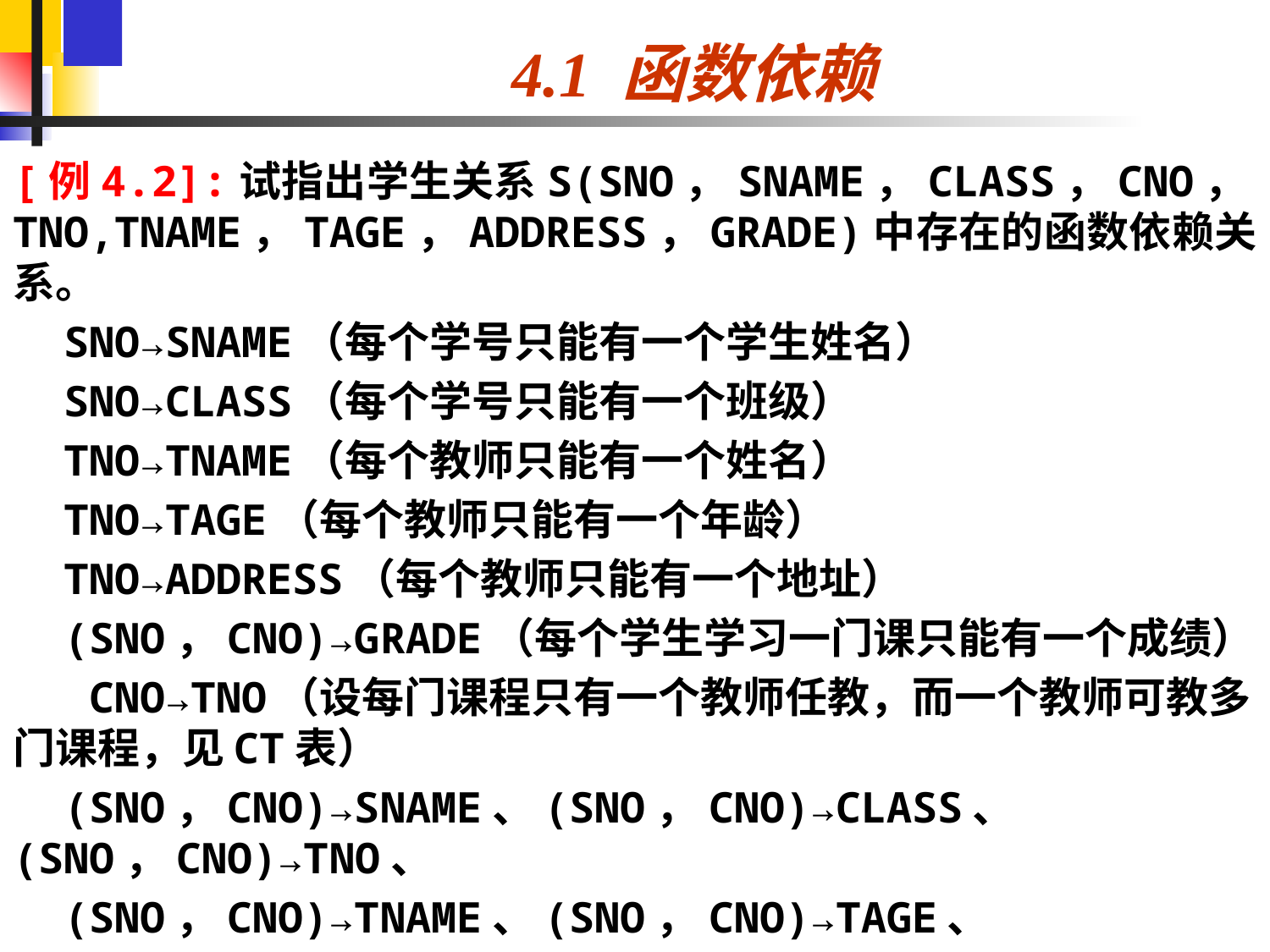

# 4.1 函数依赖
[例4.2]:试指出学生关系S(SNO，SNAME，CLASS，CNO，TNO,TNAME，TAGE，ADDRESS，GRADE)中存在的函数依赖关系。
  SNO→SNAME（每个学号只能有一个学生姓名）
  SNO→CLASS（每个学号只能有一个班级）
  TNO→TNAME（每个教师只能有一个姓名）
  TNO→TAGE（每个教师只能有一个年龄）
  TNO→ADDRESS（每个教师只能有一个地址）
  (SNO，CNO)→GRADE（每个学生学习一门课只能有一个成绩）
   CNO→TNO（设每门课程只有一个教师任教，而一个教师可教多门课程，见CT表）
  (SNO，CNO)→SNAME、(SNO，CNO)→CLASS、(SNO，CNO)→TNO、
  (SNO，CNO)→TNAME、(SNO，CNO)→TAGE、(SNO，CNO)→ADDRESS